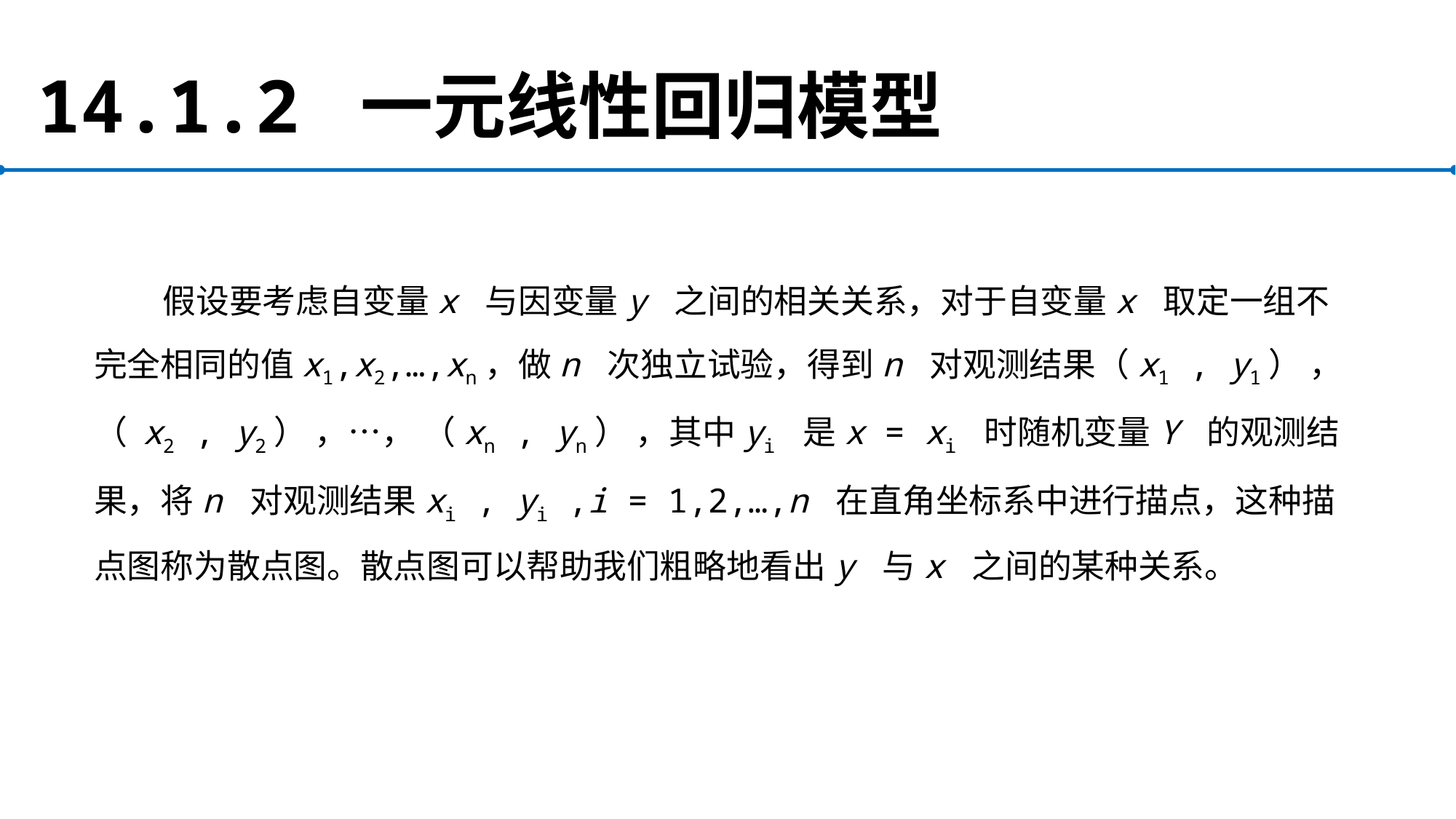

# 14.1.2 一元线性回归模型
假设要考虑自变量x 与因变量y 之间的相关关系，对于自变量x 取定一组不完全相同的值x1,x2,…,xn，做n 次独立试验，得到n 对观测结果（x1 , y1） ，（ x2 , y2） ，…， （xn , yn） ，其中yi 是x = xi 时随机变量Y 的观测结果，将n 对观测结果xi , yi ,i = 1,2,…,n 在直角坐标系中进行描点，这种描点图称为散点图。散点图可以帮助我们粗略地看出y 与x 之间的某种关系。